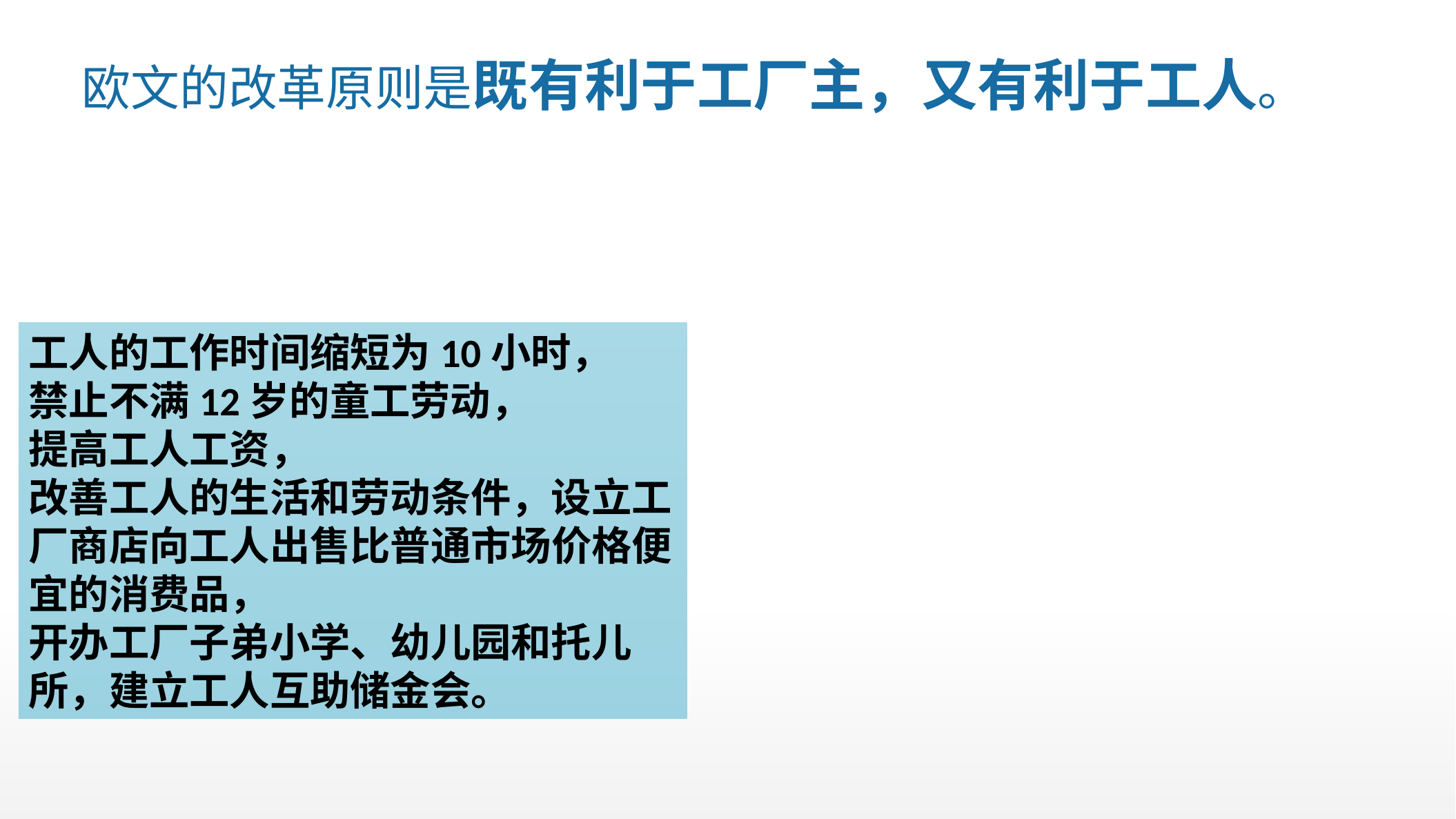

欧文的改革原则是既有利于工厂主，又有利于工人。
工人的工作时间缩短为10小时，
禁止不满12岁的童工劳动，
提高工人工资，
改善工人的生活和劳动条件，设立工厂商店向工人出售比普通市场价格便宜的消费品，
开办工厂子弟小学、幼儿园和托儿所，建立工人互助储金会。